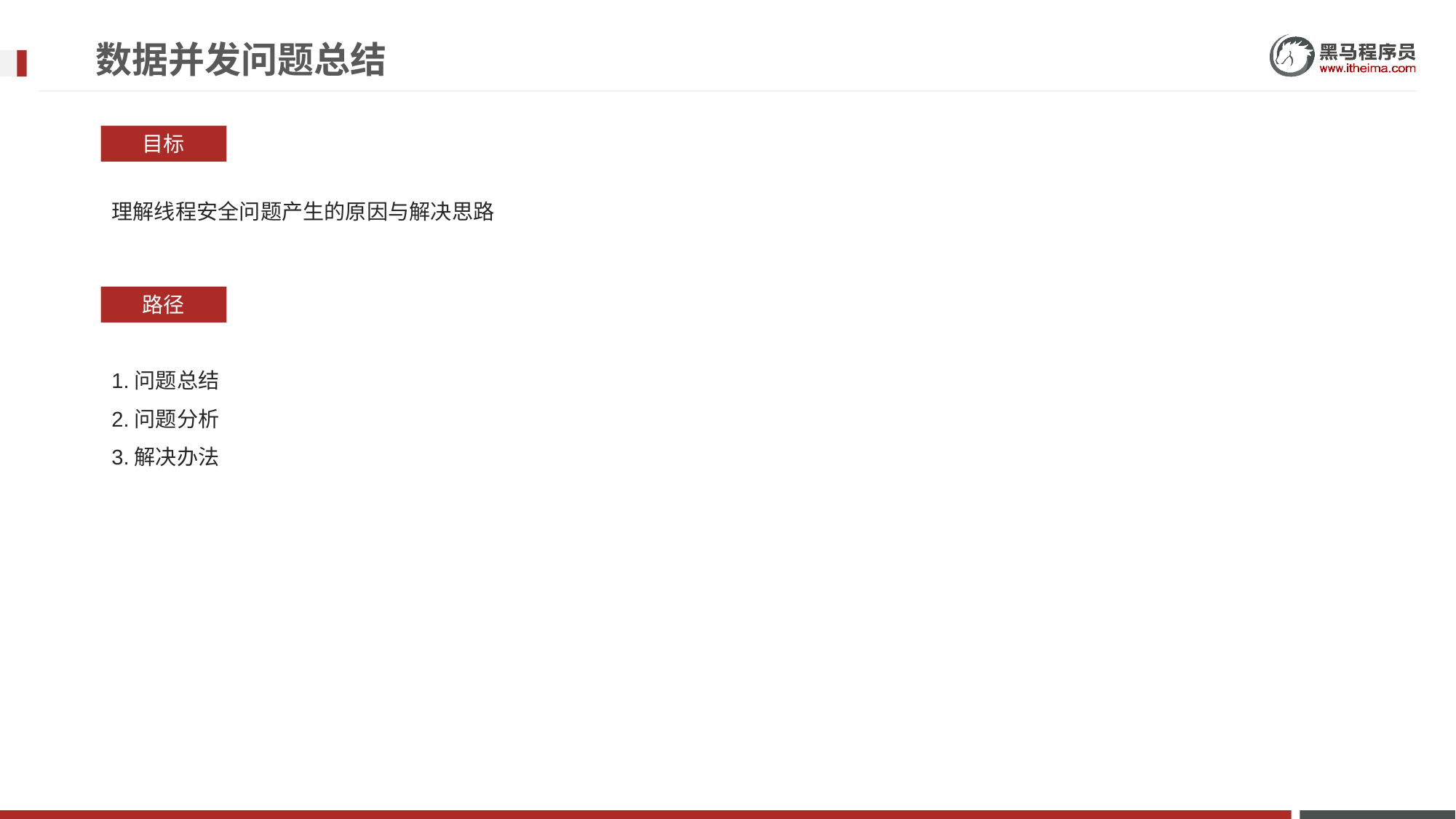

# 数据并发问题总结
目标
理解线程安全问题产生的原因与解决思路
路径
1.问题总结
2.问题分析
3.解决办法